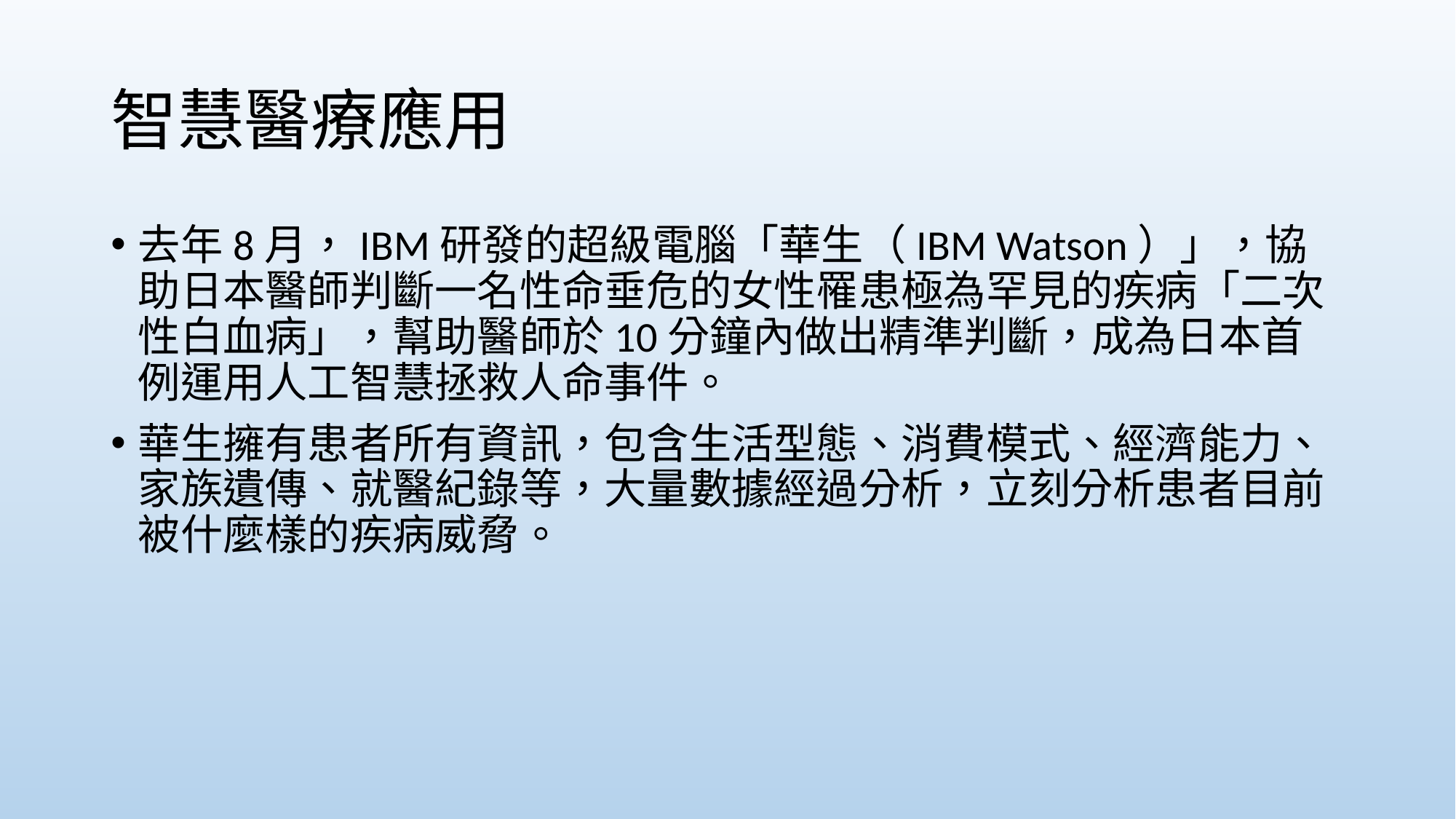

# 智慧醫療應用
去年8月，IBM研發的超級電腦「華生（IBM Watson）」，協助日本醫師判斷一名性命垂危的女性罹患極為罕見的疾病「二次性白血病」，幫助醫師於10分鐘內做出精準判斷，成為日本首例運用人工智慧拯救人命事件。
華生擁有患者所有資訊，包含生活型態、消費模式、經濟能力、家族遺傳、就醫紀錄等，大量數據經過分析，立刻分析患者目前被什麼樣的疾病威脅。